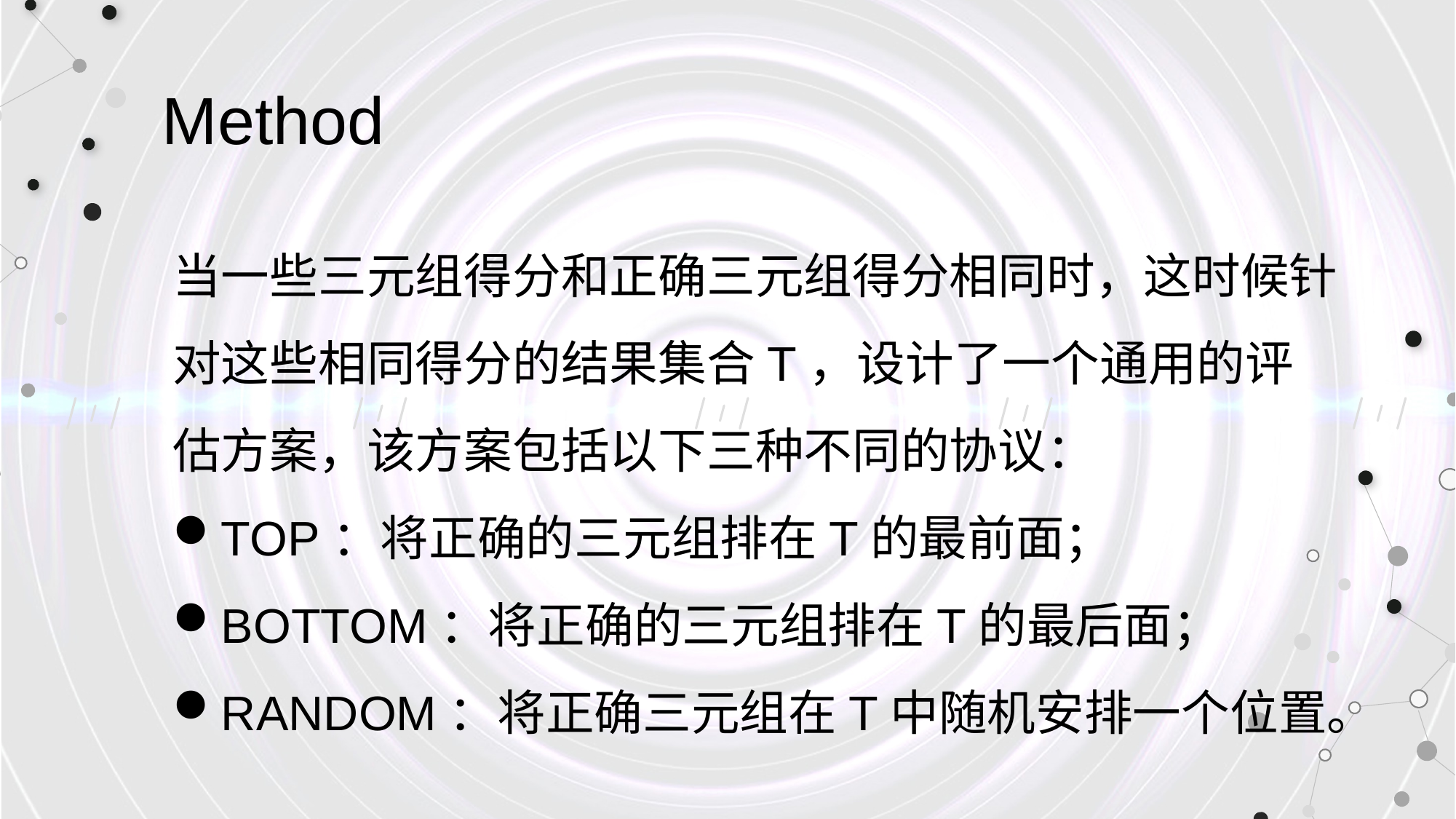

Method

当一些三元组得分和正确三元组得分相同时，这时候针对这些相同得分的结果集合T，设计了一个通用的评估方案，该方案包括以下三种不同的协议：
TOP：将正确的三元组排在T的最前面；
BOTTOM：将正确的三元组排在T的最后面；
RANDOM：将正确三元组在T中随机安排一个位置。